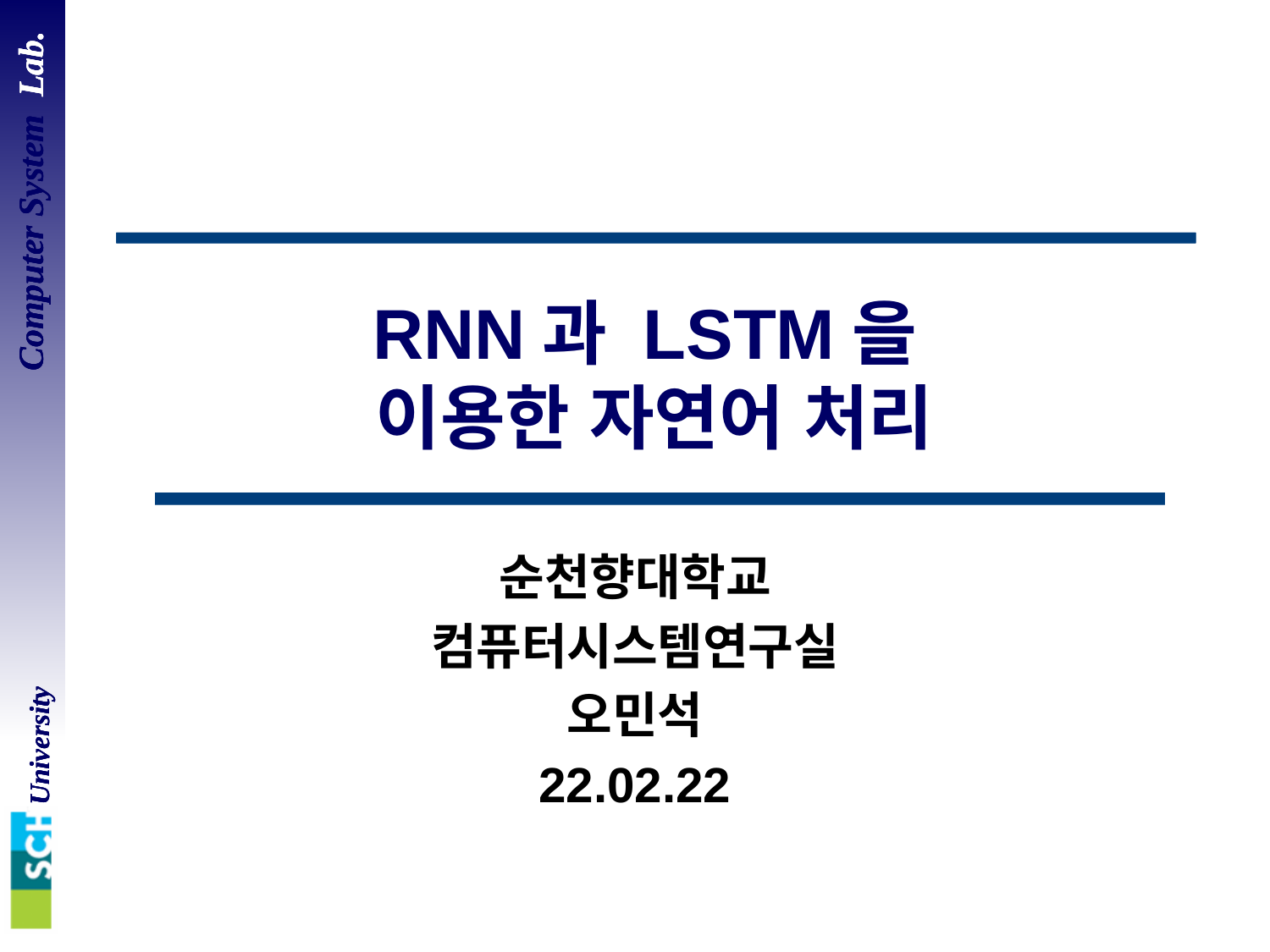

# RNN과 LSTM을 이용한 자연어 처리
순천향대학교
컴퓨터시스템연구실
오민석
22.02.22